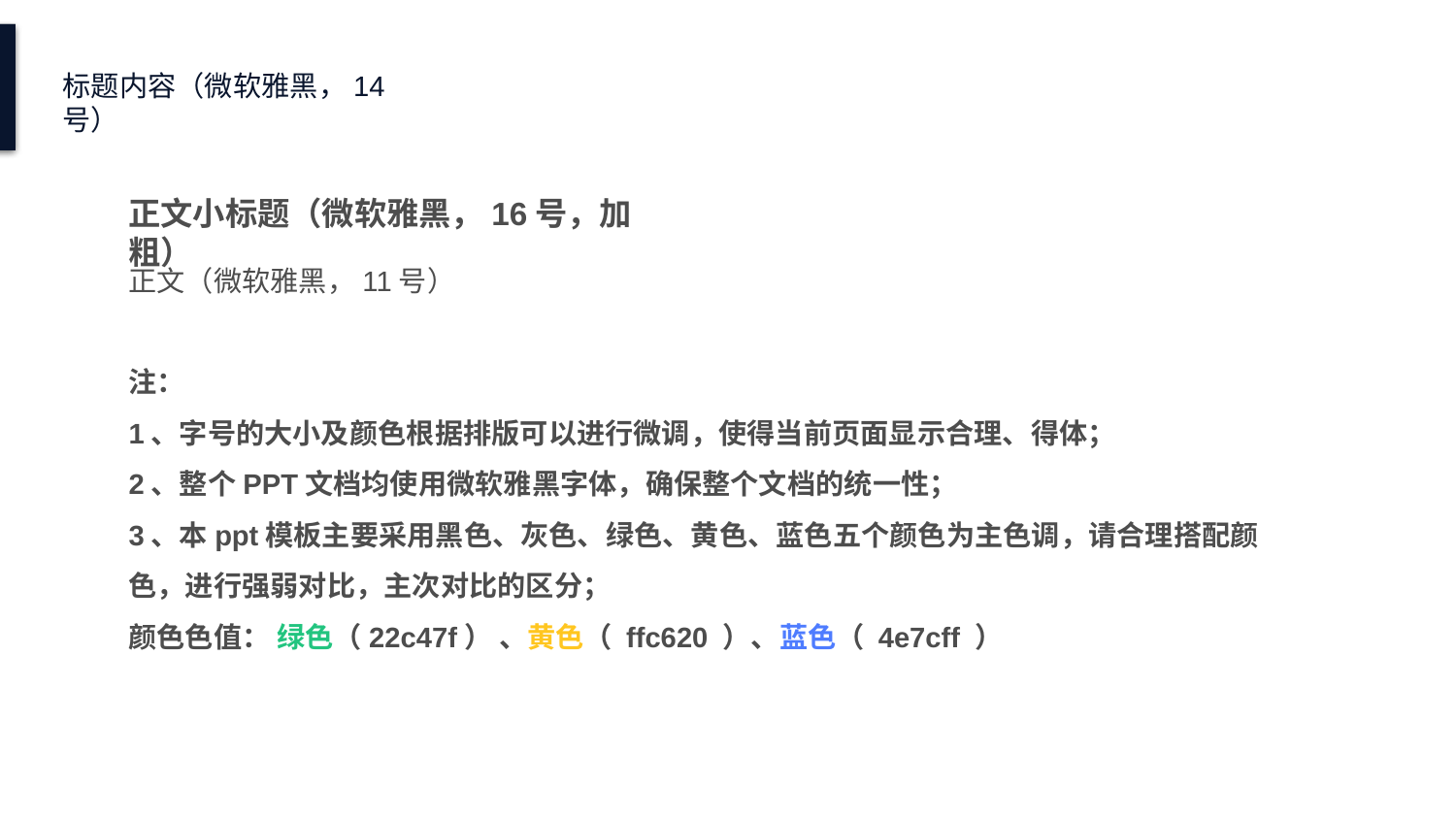

标题内容（微软雅黑，14号）
正文小标题（微软雅黑，16号，加粗）
正文（微软雅黑，11号）

注：
1、字号的大小及颜色根据排版可以进行微调，使得当前页面显示合理、得体；
2、整个PPT文档均使用微软雅黑字体，确保整个文档的统一性；
3、本ppt模板主要采用黑色、灰色、绿色、黄色、蓝色五个颜色为主色调，请合理搭配颜色，进行强弱对比，主次对比的区分；
颜色色值： 绿色（22c47f） 、黄色（ ffc620 ）、蓝色（ 4e7cff ）